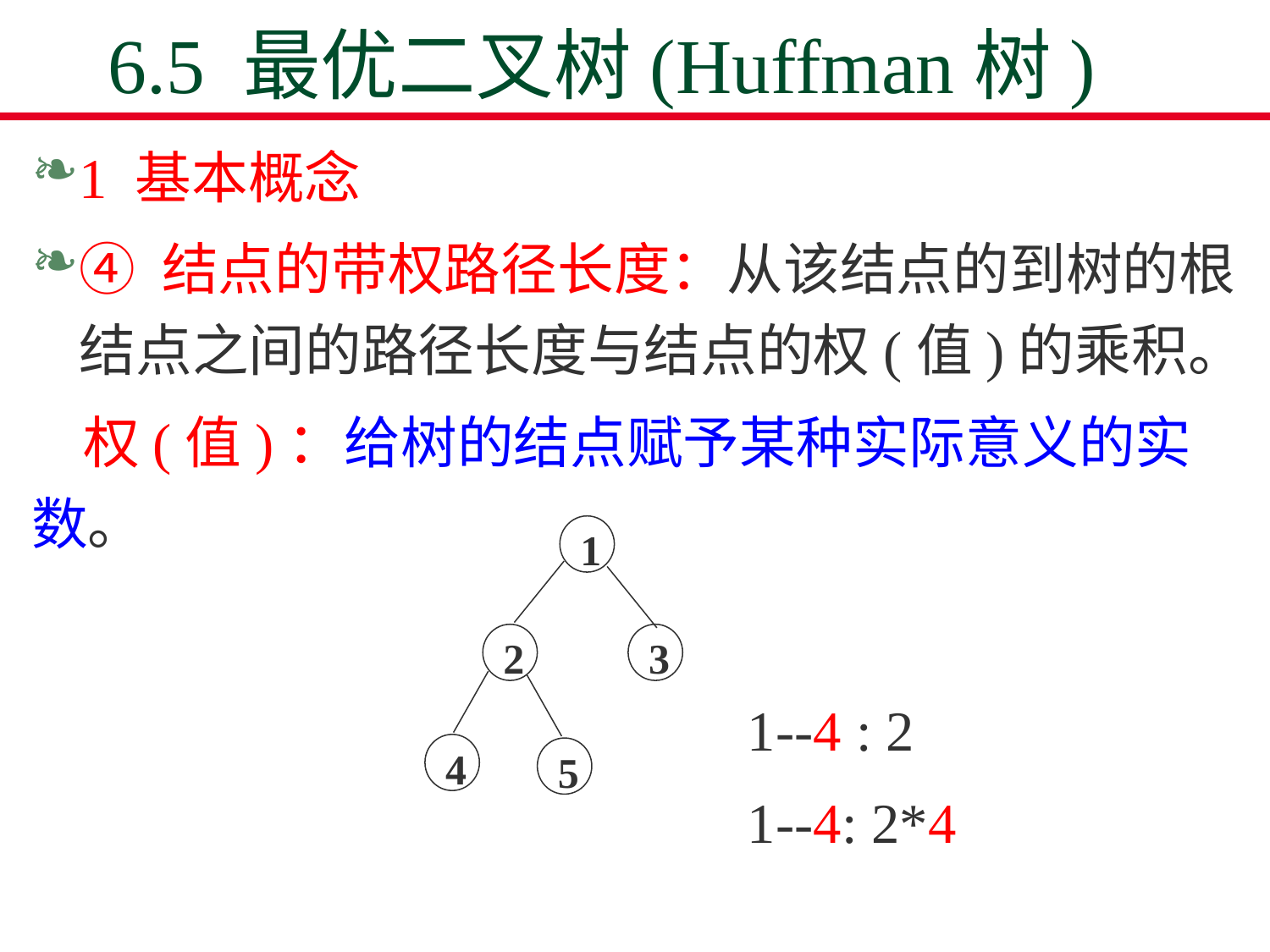

# 6.5 最优二叉树(Huffman树)
1 基本概念
④ 结点的带权路径长度：从该结点的到树的根结点之间的路径长度与结点的权(值)的乘积。
   权(值)：给树的结点赋予某种实际意义的实数。
1

2
3

4
5
1--4 : 2
1--4: 2*4